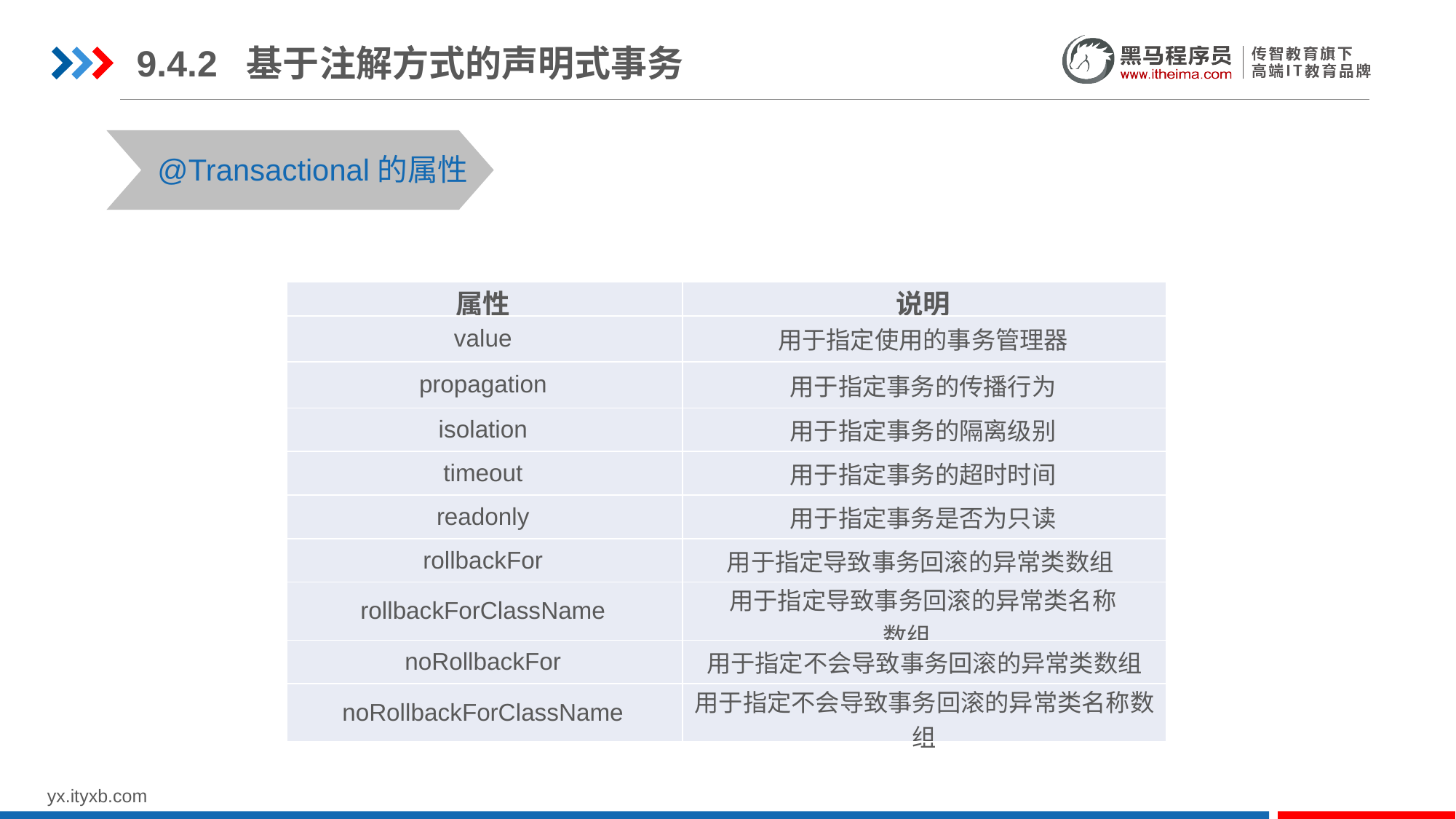

9.4.2  基于注解方式的声明式事务

@Transactional的属性
| 属性 | 说明 |
| --- | --- |
| value | 用于指定使用的事务管理器 |
| propagation | 用于指定事务的传播行为 |
| isolation | 用于指定事务的隔离级别 |
| timeout | 用于指定事务的超时时间 |
| readonly | 用于指定事务是否为只读 |
| rollbackFor | 用于指定导致事务回滚的异常类数组 |
| rollbackForClassName | 用于指定导致事务回滚的异常类名称数组 |
| noRollbackFor | 用于指定不会导致事务回滚的异常类数组 |
| noRollbackForClassName | 用于指定不会导致事务回滚的异常类名称数组 |